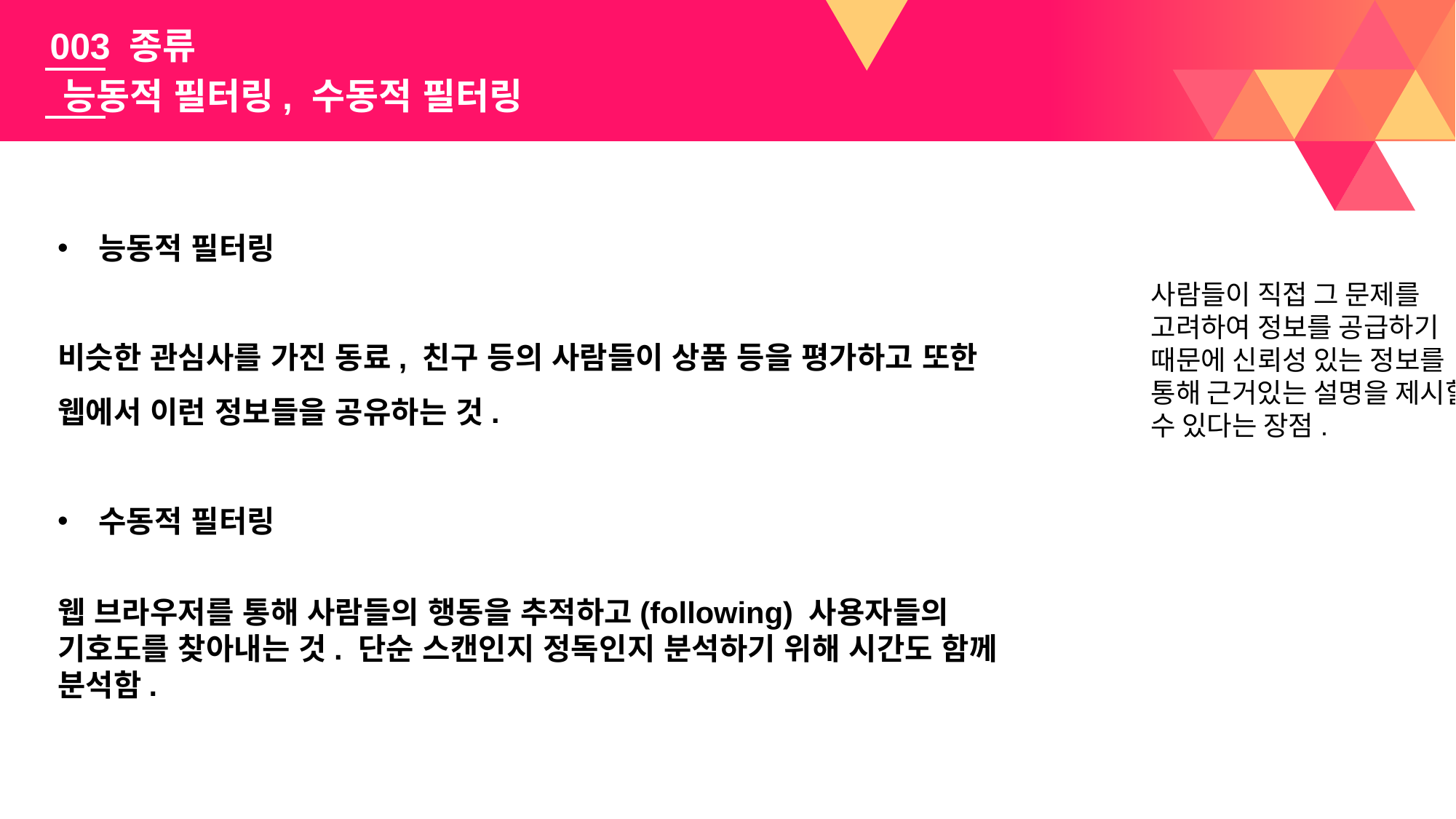

003 종류
능동적 필터링, 수동적 필터링
능동적 필터링

비슷한 관심사를 가진 동료, 친구 등의 사람들이 상품 등을 평가하고 또한 웹에서 이런 정보들을 공유하는 것.

수동적 필터링

웹 브라우저를 통해 사람들의 행동을 추적하고(following) 사용자들의 기호도를 찾아내는 것. 단순 스캔인지 정독인지 분석하기 위해 시간도 함께 분석함.

사람들이 직접 그 문제를 고려하여 정보를 공급하기 때문에 신뢰성 있는 정보를 통해 근거있는 설명을 제시할 수 있다는 장점.